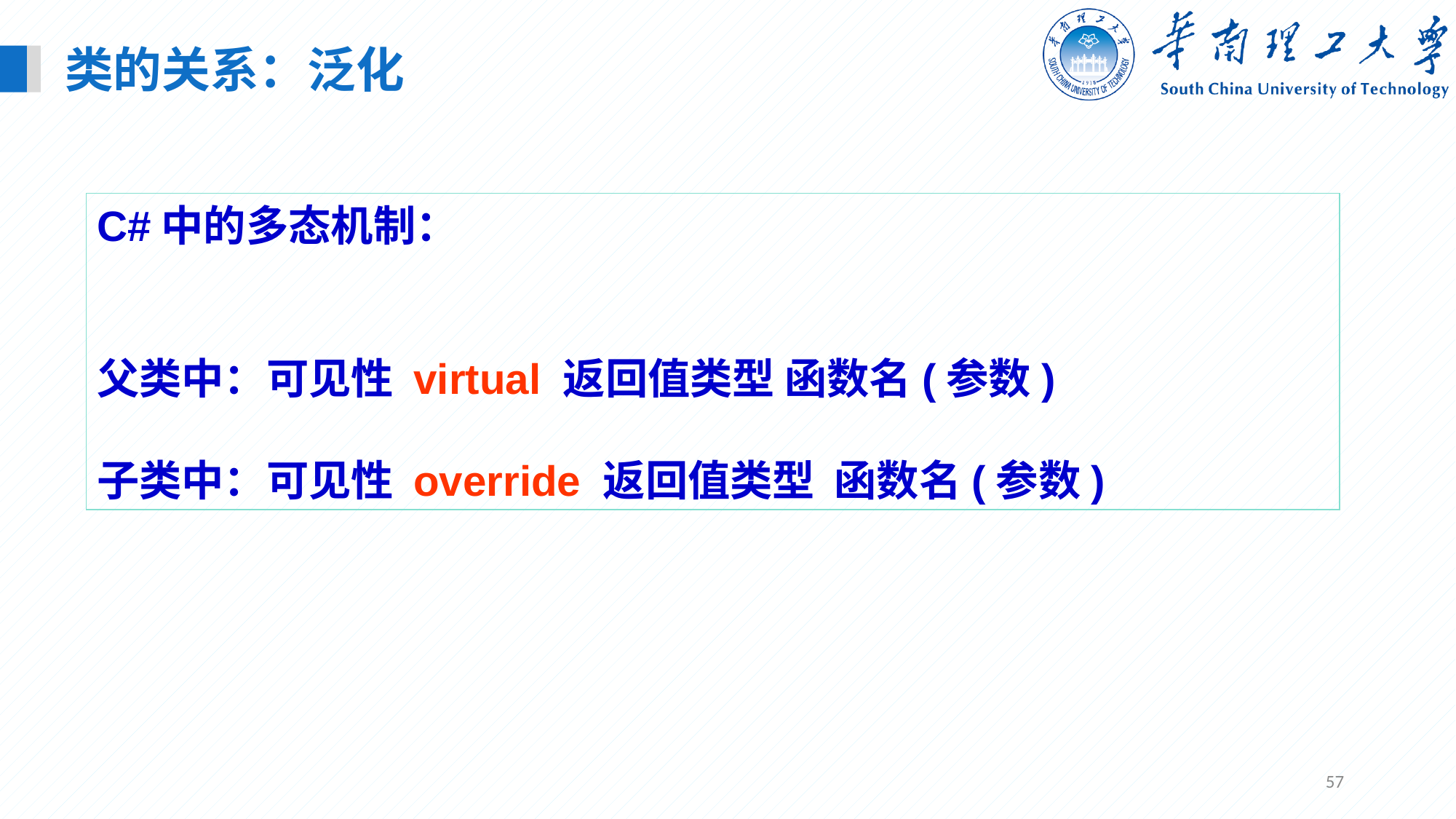

类的关系：泛化
C#中的多态机制：

父类中：可见性 virtual 返回值类型 函数名(参数)

子类中：可见性 override 返回值类型  函数名(参数)
57